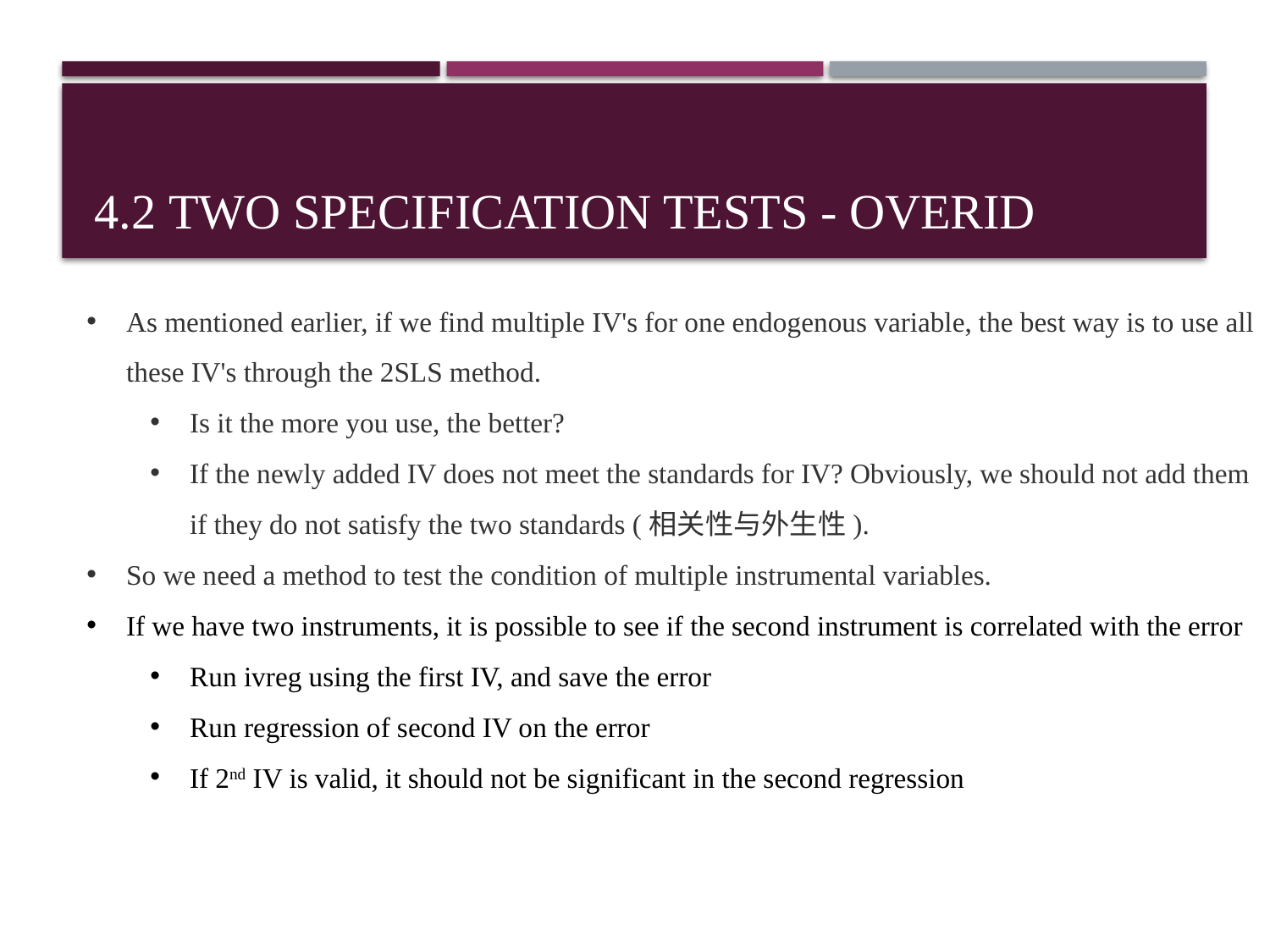

# 4.2 Two specification tests - OverID

As mentioned earlier, if we find multiple IV's for one endogenous variable, the best way is to use all these IV's through the 2SLS method.
Is it the more you use, the better?
If the newly added IV does not meet the standards for IV? Obviously, we should not add them if they do not satisfy the two standards (相关性与外生性).
So we need a method to test the condition of multiple instrumental variables.
If we have two instruments, it is possible to see if the second instrument is correlated with the error
Run ivreg using the first IV, and save the error
Run regression of second IV on the error
If 2nd IV is valid, it should not be significant in the second regression